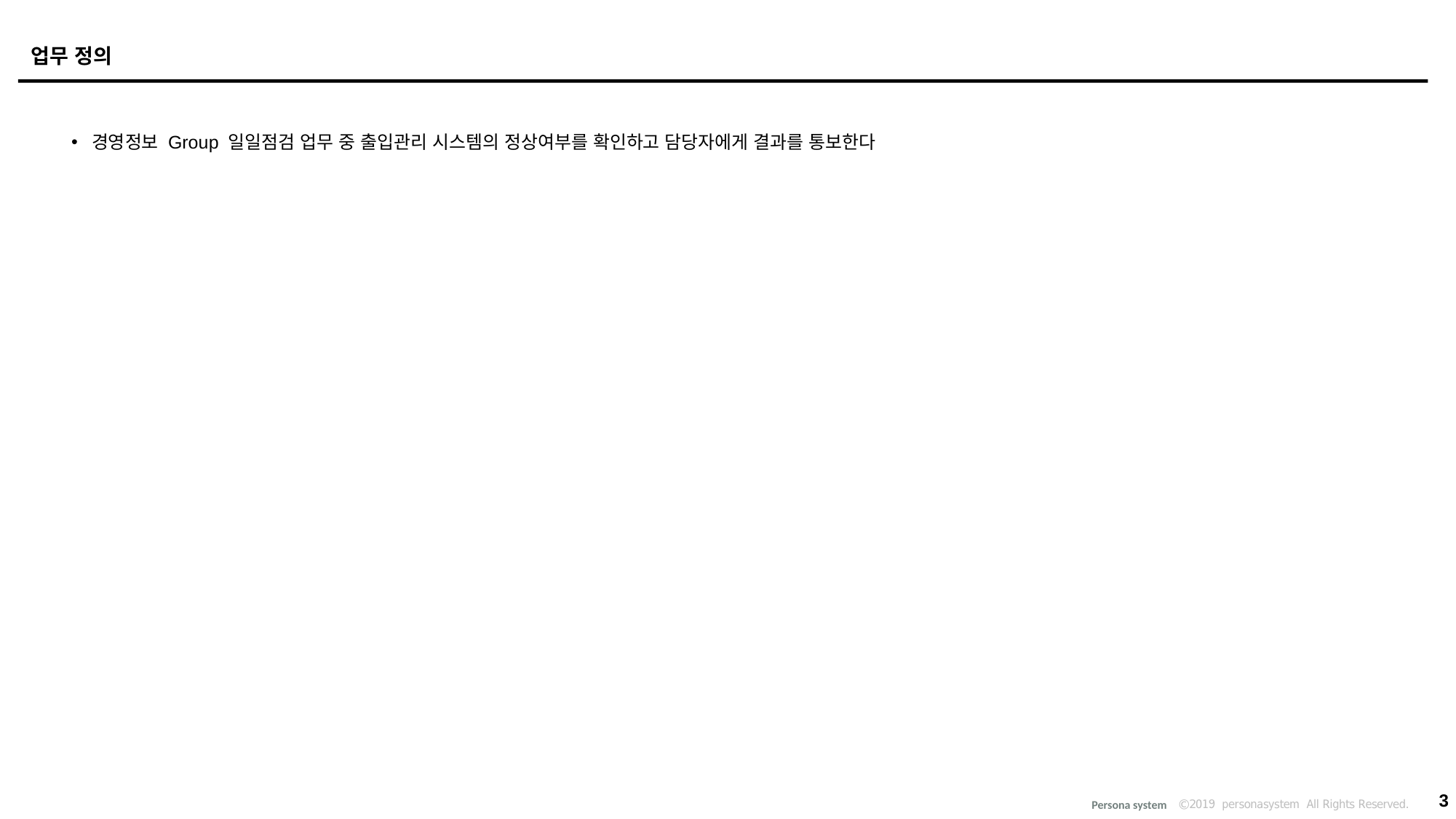

# 업무 정의
경영정보 Group 일일점검 업무 중 출입관리 시스템의 정상여부를 확인하고 담당자에게 결과를 통보한다